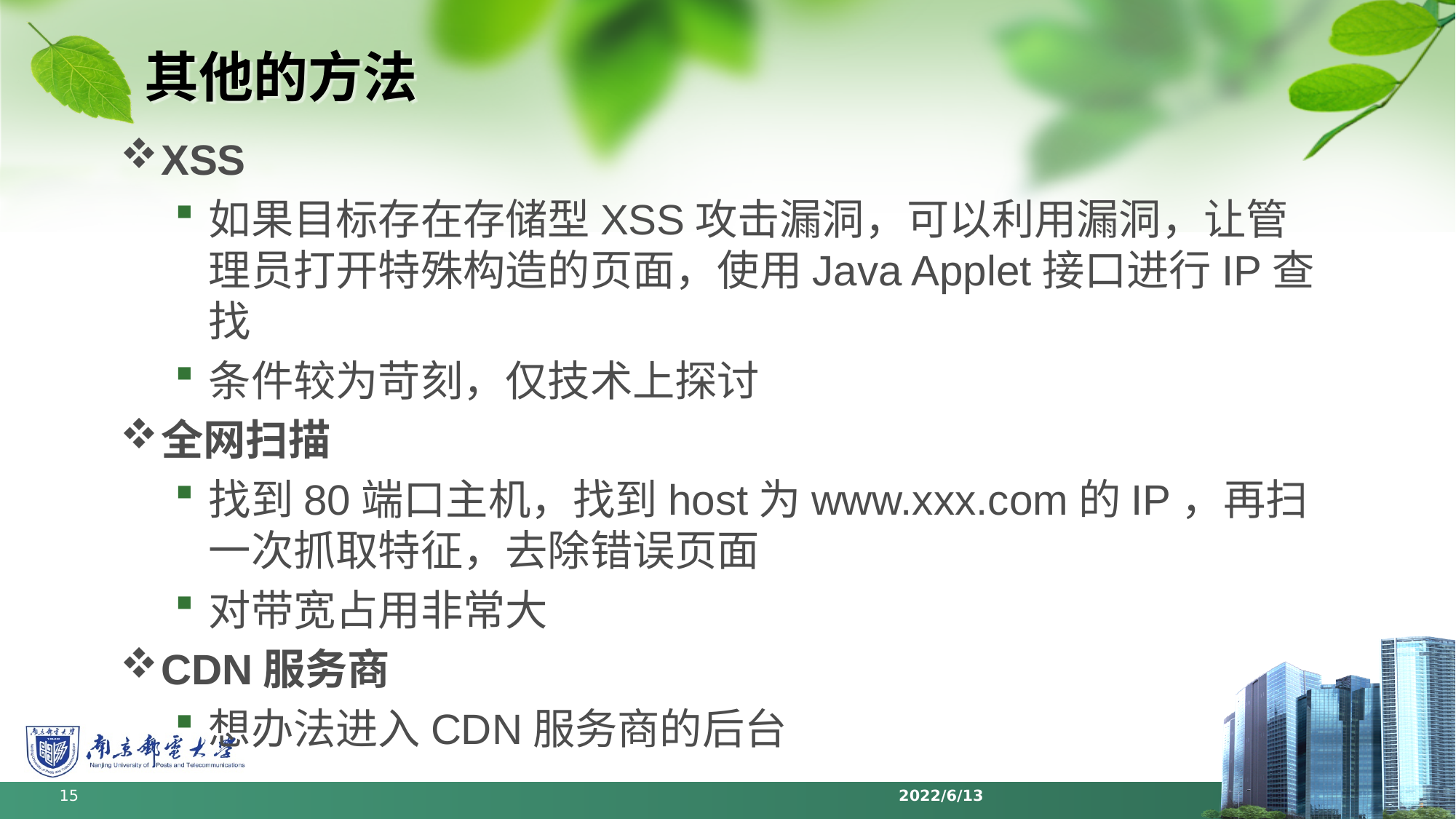

# 其他的方法
XSS
如果目标存在存储型XSS攻击漏洞，可以利用漏洞，让管理员打开特殊构造的页面，使用Java Applet接口进行IP查找
条件较为苛刻，仅技术上探讨
全网扫描
找到80端口主机，找到host为www.xxx.com的IP，再扫一次抓取特征，去除错误页面
对带宽占用非常大
CDN服务商
想办法进入CDN服务商的后台
15
2022/6/13